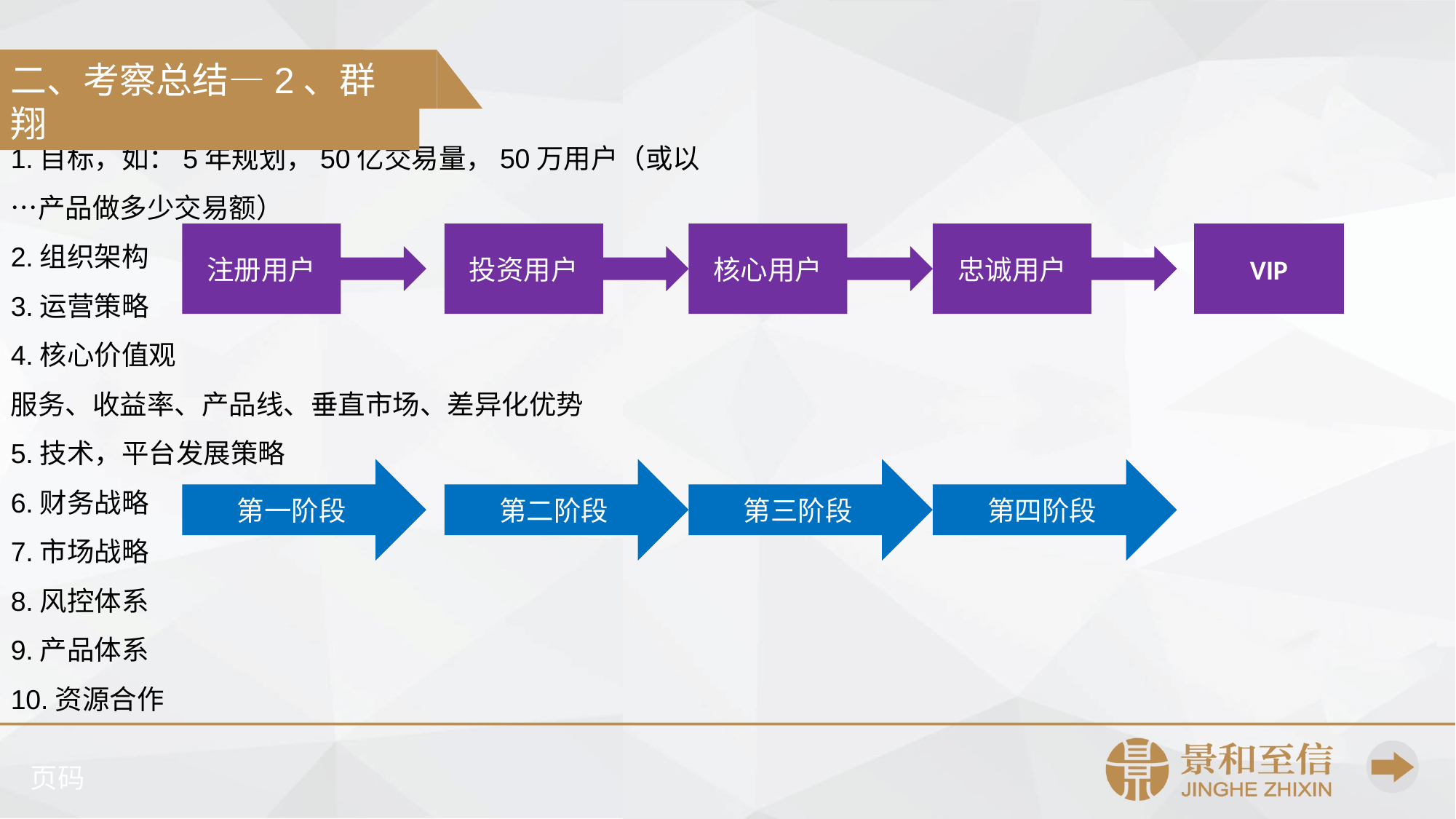

推广宣传一

二、考察总结—2、群翔
1.目标，如：5年规划，50亿交易量，50万用户（或以…产品做多少交易额）
2.组织架构
3.运营策略
4.核心价值观
服务、收益率、产品线、垂直市场、差异化优势
5.技术，平台发展策略
6.财务战略
7.市场战略
8.风控体系
9.产品体系
10.资源合作
核心用户
注册用户
投资用户
忠诚用户
VIP
第四阶段
第三阶段
第一阶段
第二阶段
页码